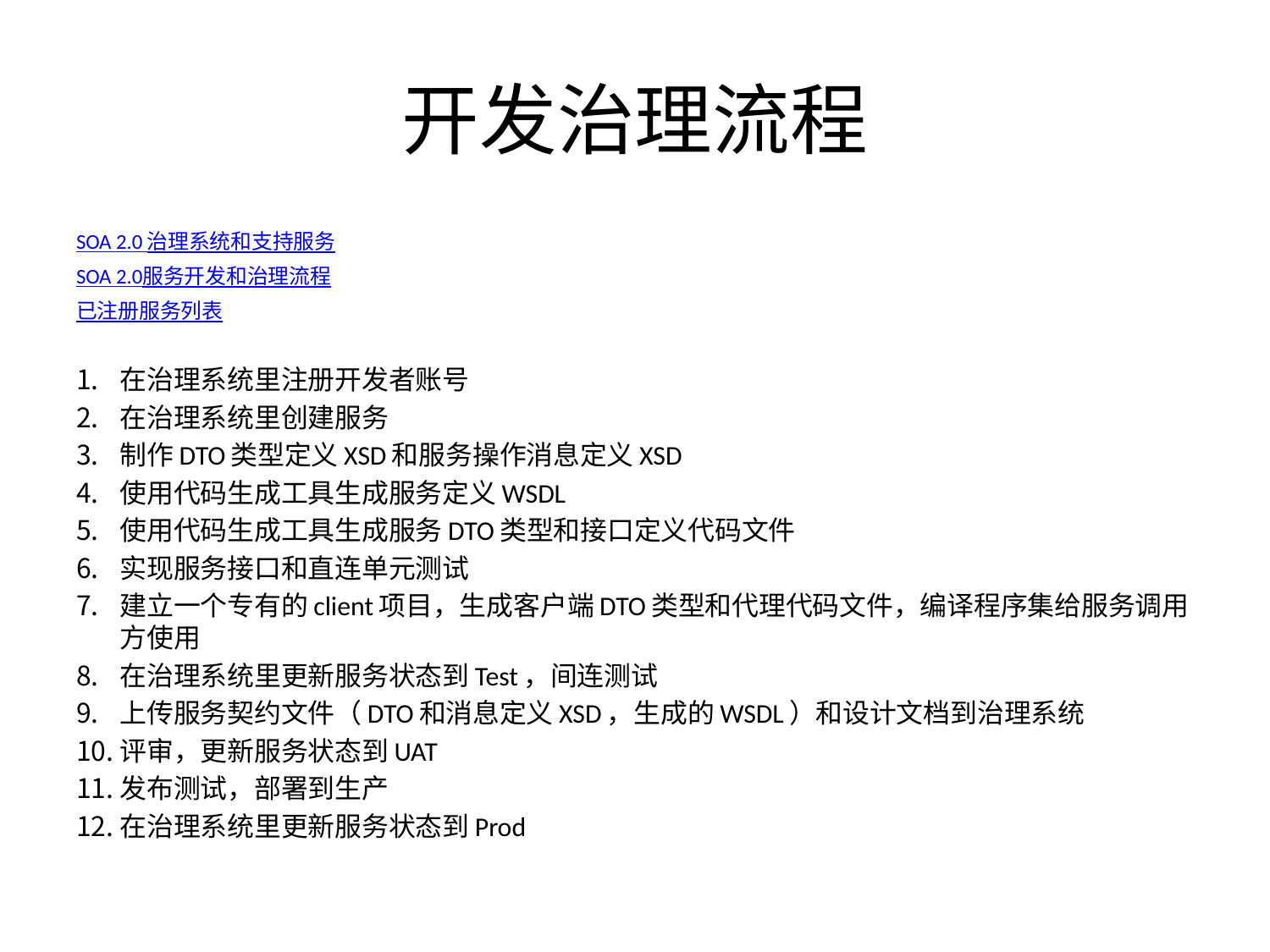

# 开发治理流程
SOA 2.0 治理系统和支持服务
SOA 2.0服务开发和治理流程
已注册服务列表

在治理系统里注册开发者账号
在治理系统里创建服务
制作DTO类型定义XSD和服务操作消息定义XSD
使用代码生成工具生成服务定义WSDL
使用代码生成工具生成服务DTO类型和接口定义代码文件
实现服务接口和直连单元测试
建立一个专有的client项目，生成客户端DTO类型和代理代码文件，编译程序集给服务调用方使用
在治理系统里更新服务状态到Test，间连测试
上传服务契约文件（DTO和消息定义XSD，生成的WSDL）和设计文档到治理系统
评审，更新服务状态到UAT
发布测试，部署到生产
在治理系统里更新服务状态到Prod